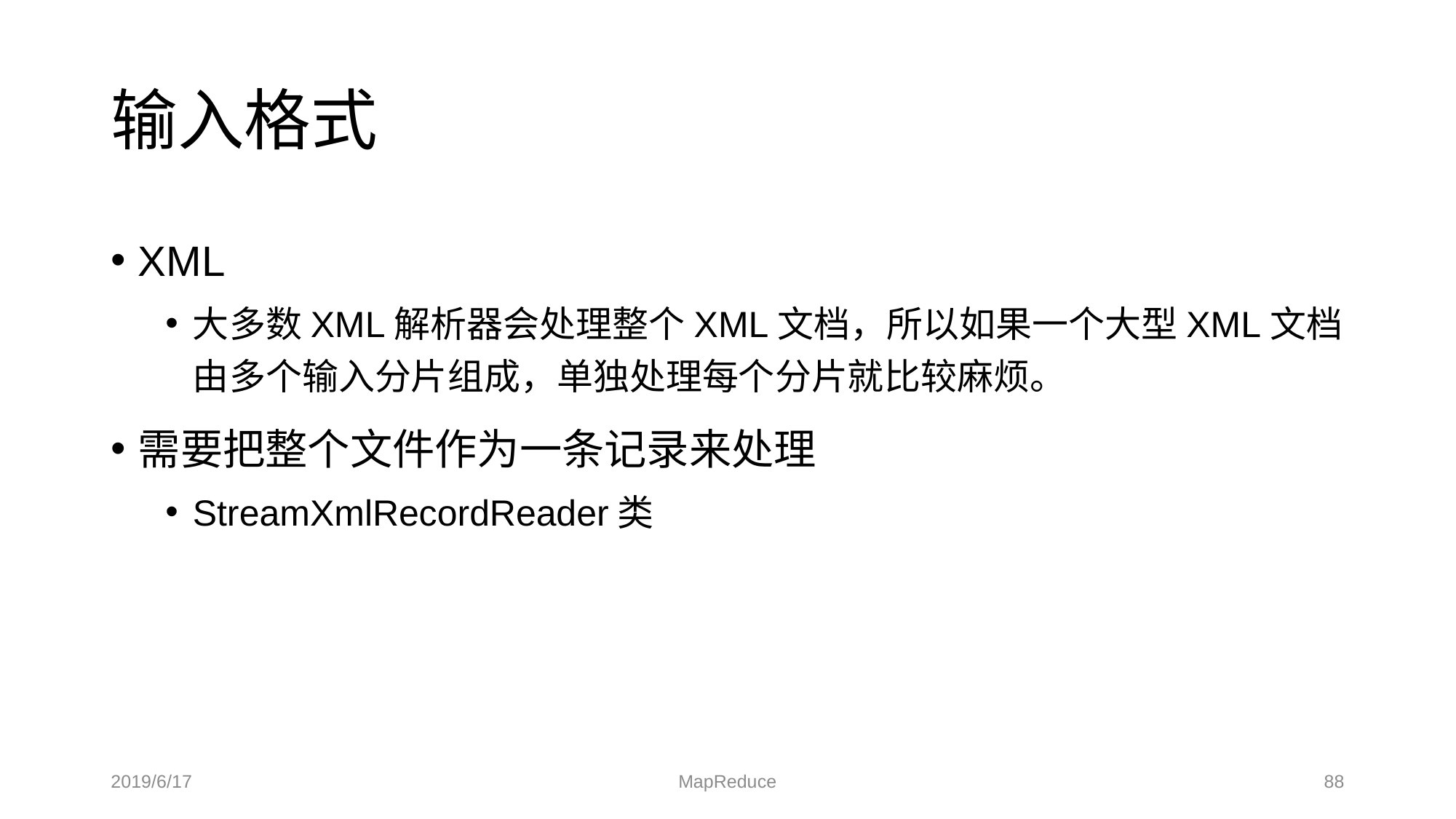

# 输入格式
XML
大多数XML解析器会处理整个XML文档，所以如果一个大型XML文档由多个输入分片组成，单独处理每个分片就比较麻烦。
需要把整个文件作为一条记录来处理
StreamXmlRecordReader类

2019/6/17
MapReduce
88